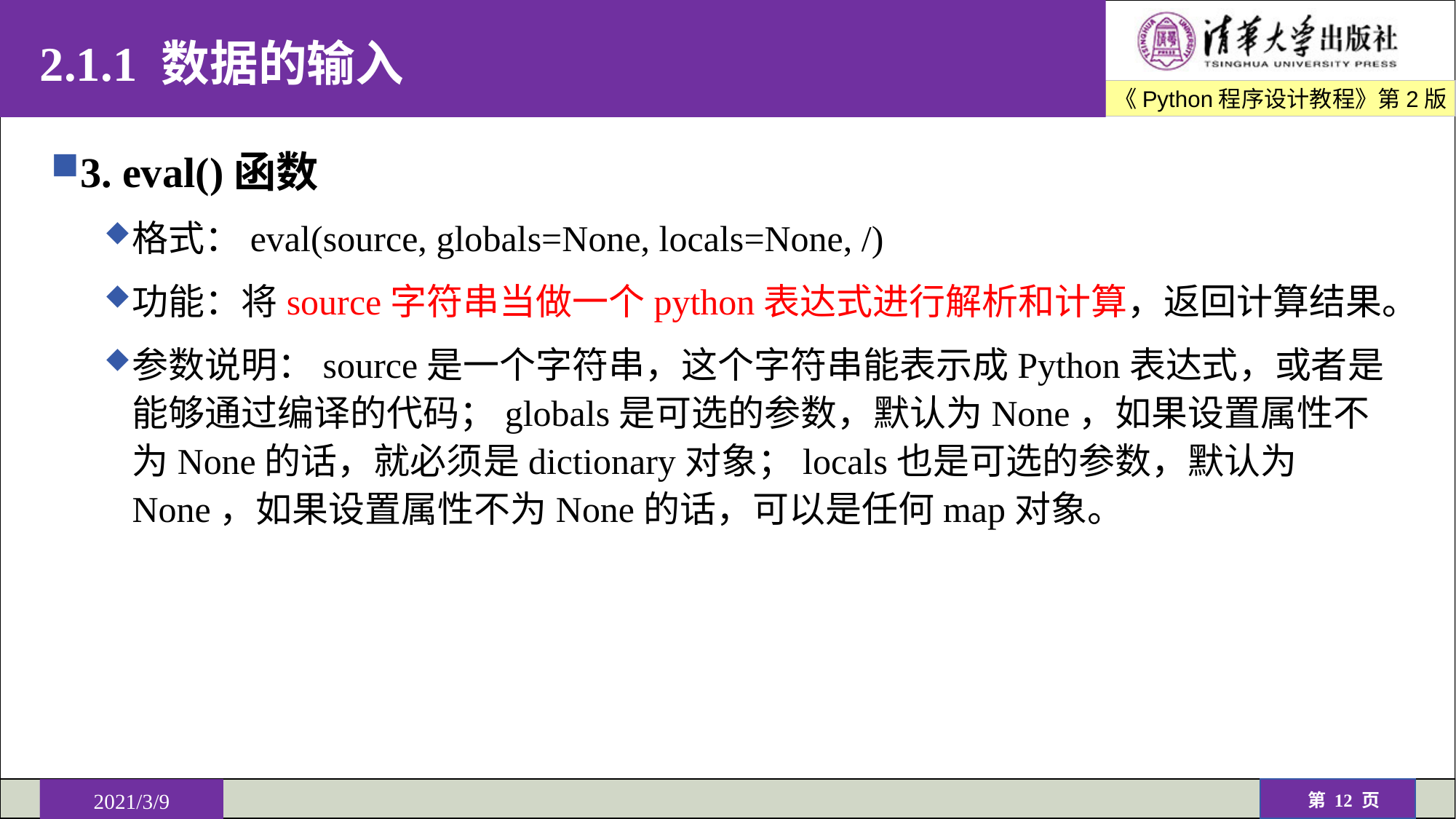

# 2.1.1 数据的输入
3. eval()函数
格式：eval(source, globals=None, locals=None, /)
功能：将source字符串当做一个python表达式进行解析和计算，返回计算结果。
参数说明：source是一个字符串，这个字符串能表示成Python表达式，或者是能够通过编译的代码；globals是可选的参数，默认为None，如果设置属性不为None的话，就必须是dictionary对象；locals也是可选的参数，默认为None，如果设置属性不为None的话，可以是任何map对象。